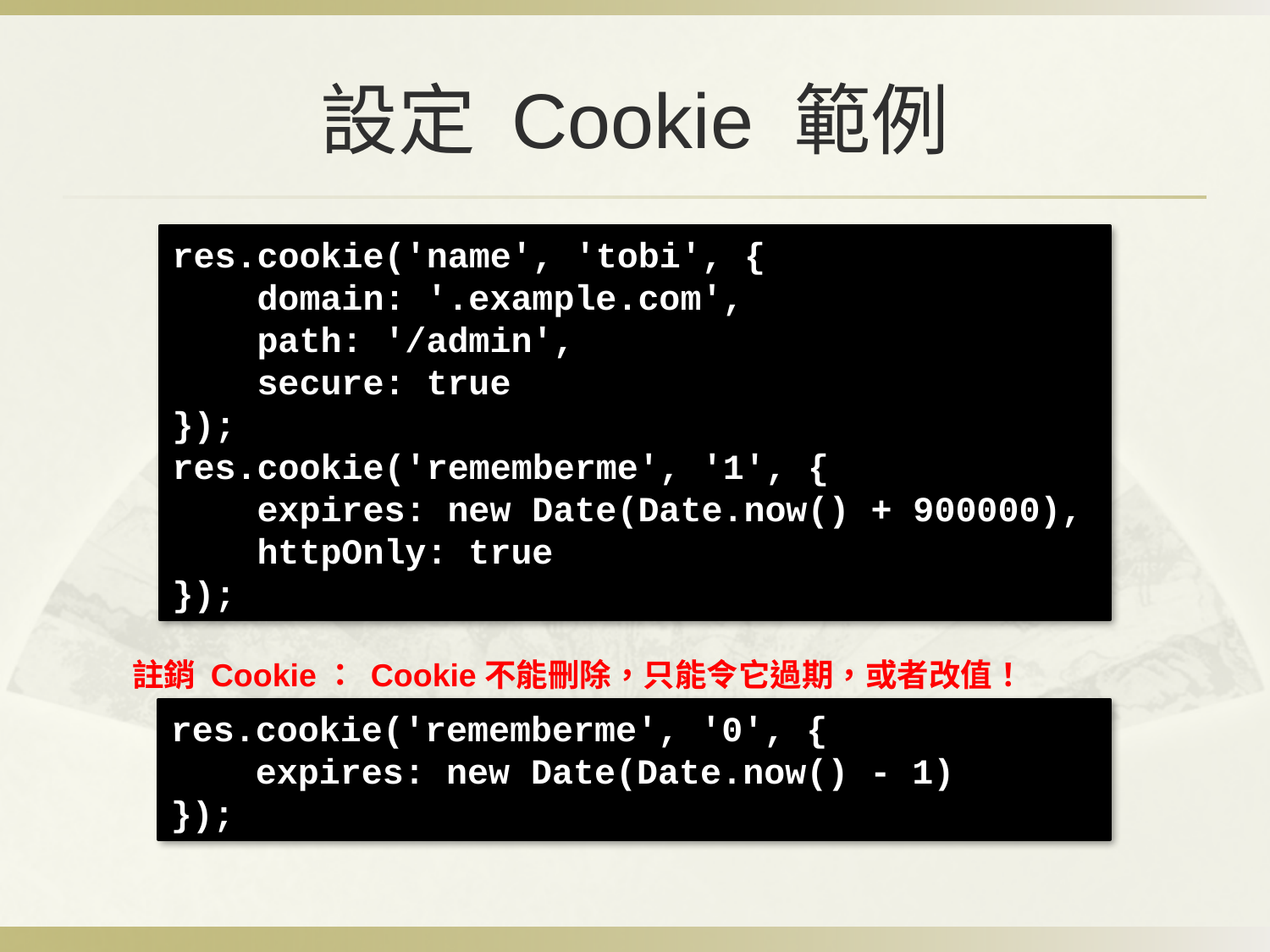

# 設定 Cookie 範例
res.cookie('name', 'tobi', {
    domain: '.example.com',
    path: '/admin',
    secure: true
});
res.cookie('rememberme', '1', {
    expires: new Date(Date.now() + 900000),
    httpOnly: true
});
註銷 Cookie： Cookie不能刪除，只能令它過期，或者改值！
res.cookie('rememberme', '0', {
    expires: new Date(Date.now() - 1)
});